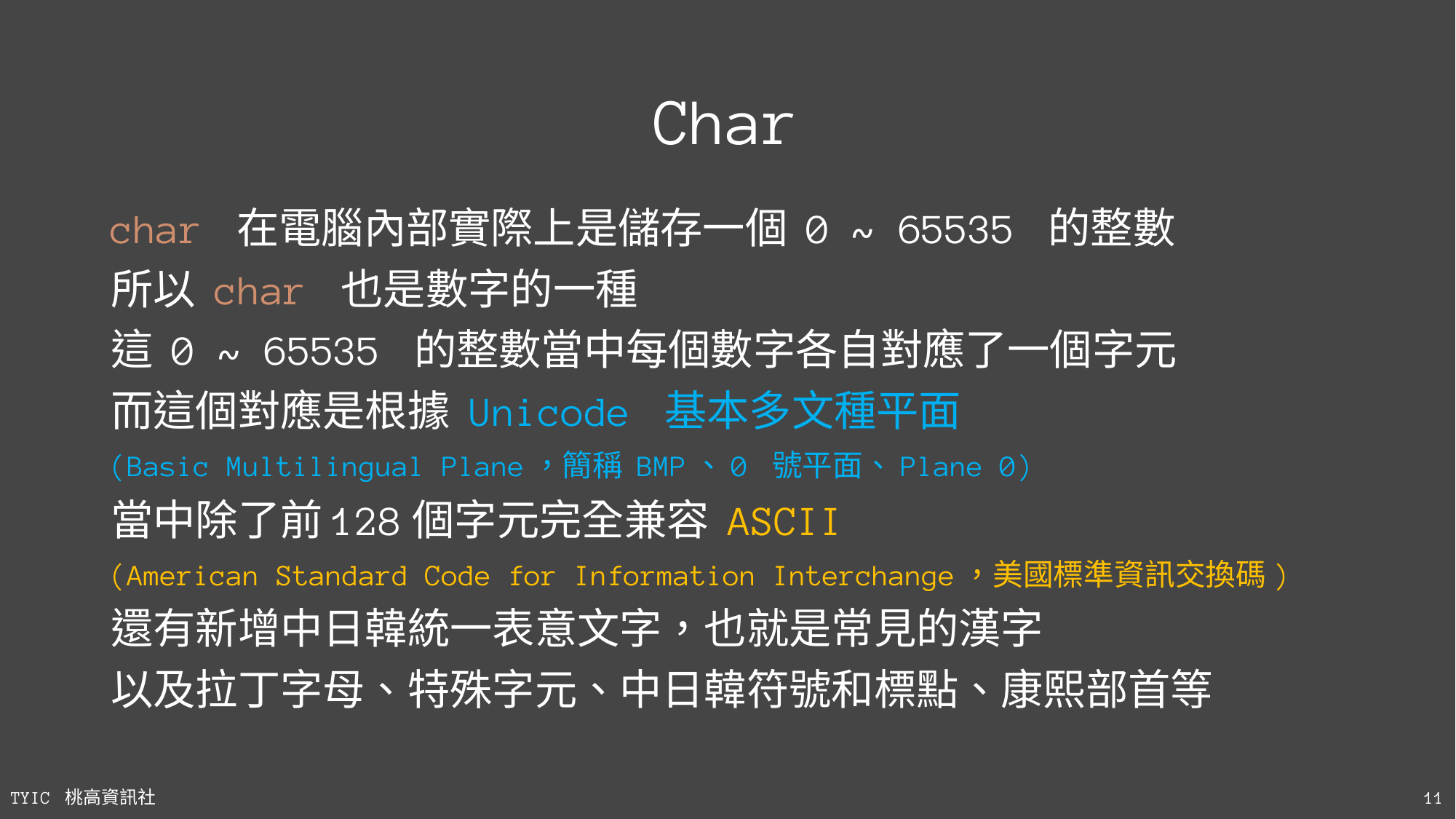

# Char
char 在電腦內部實際上是儲存一個 0 ~ 65535 的整數
所以 char 也是數字的一種
這 0 ~ 65535 的整數當中每個數字各自對應了一個字元
而這個對應是根據 Unicode 基本多文種平面
(Basic Multilingual Plane，簡稱 BMP、0 號平面、Plane 0)
當中除了前128個字元完全兼容 ASCII
(American Standard Code for Information Interchange，美國標準資訊交換碼)
還有新增中日韓統一表意文字，也就是常見的漢字
以及拉丁字母、特殊字元、中日韓符號和標點、康熙部首等